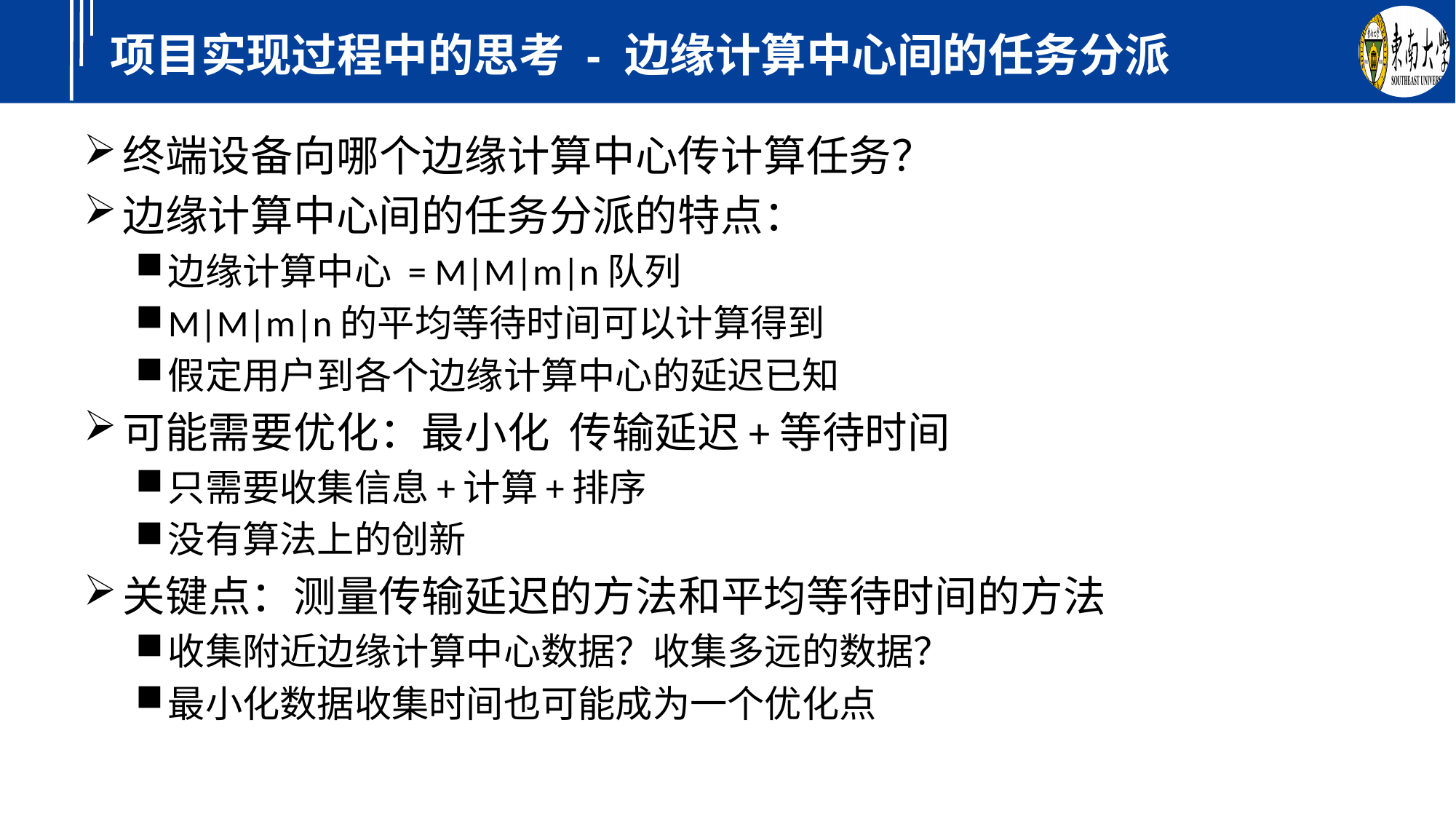

# 项目实现过程中的思考 - 边缘计算中心间的任务分派
终端设备向哪个边缘计算中心传计算任务？
边缘计算中心间的任务分派的特点：
边缘计算中心 = M|M|m|n队列
M|M|m|n的平均等待时间可以计算得到
假定用户到各个边缘计算中心的延迟已知
可能需要优化：最小化  传输延迟+等待时间
只需要收集信息+计算+排序
没有算法上的创新
关键点：测量传输延迟的方法和平均等待时间的方法
收集附近边缘计算中心数据？收集多远的数据？
最小化数据收集时间也可能成为一个优化点